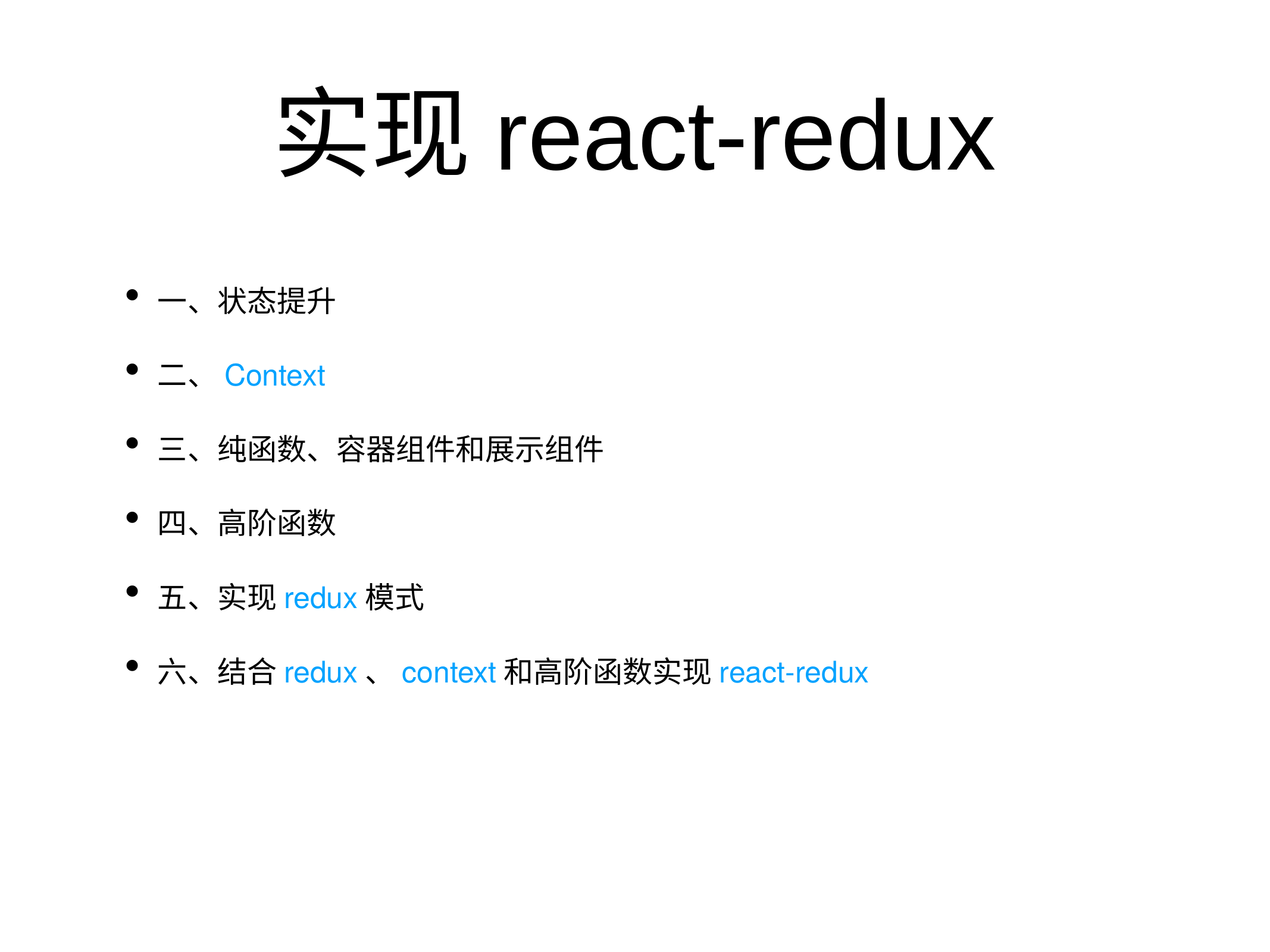

# 实现react-redux
一、状态提升
二、Context
三、纯函数、容器组件和展示组件
四、高阶函数
五、实现redux模式
六、结合redux、context和高阶函数实现react-redux